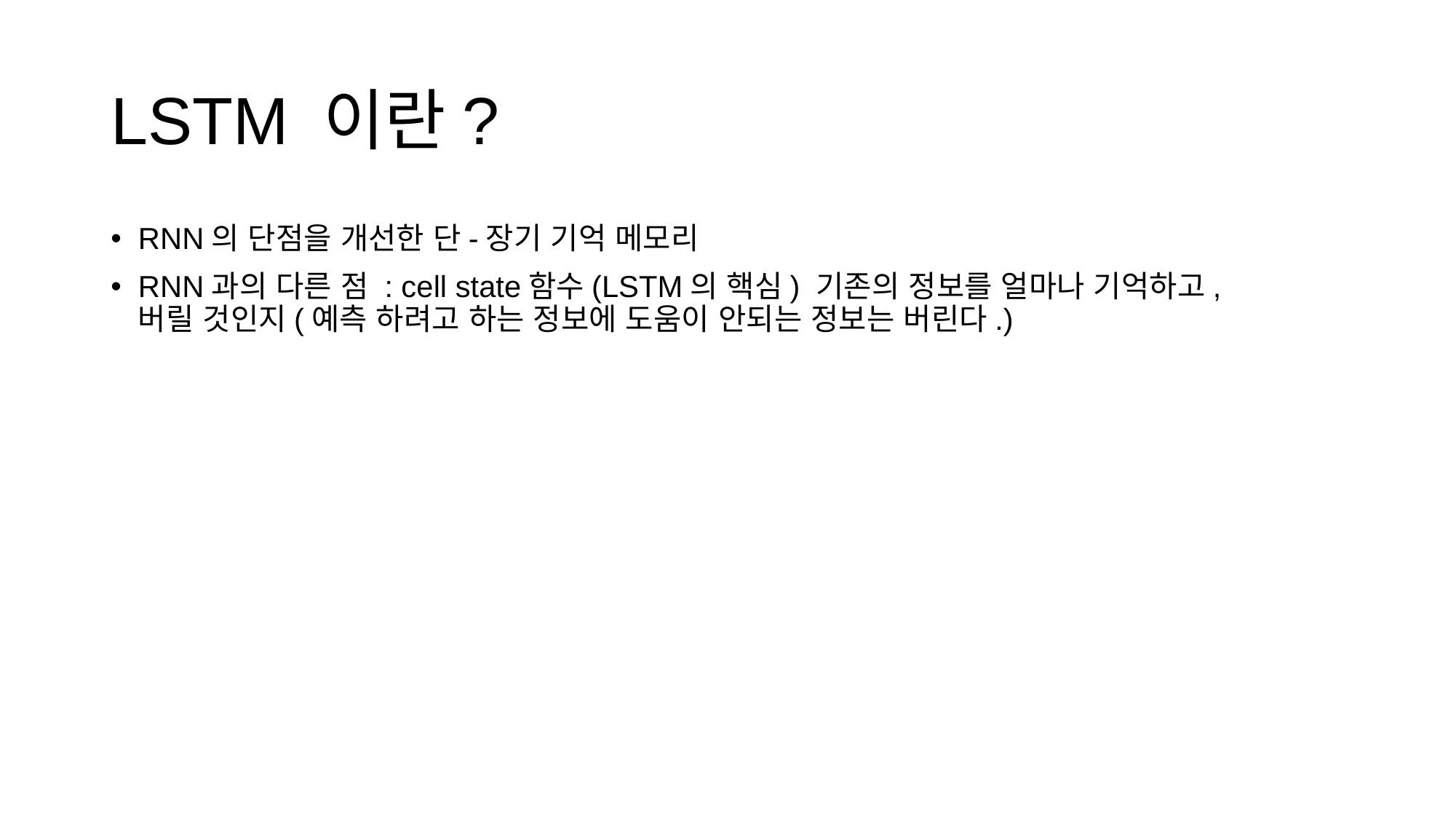

# LSTM 이란?
RNN의 단점을 개선한 단-장기 기억 메모리
RNN과의 다른 점 : cell state함수(LSTM의 핵심) 기존의 정보를 얼마나 기억하고,
버릴 것인지(예측 하려고 하는 정보에 도움이 안되는 정보는 버린다.)